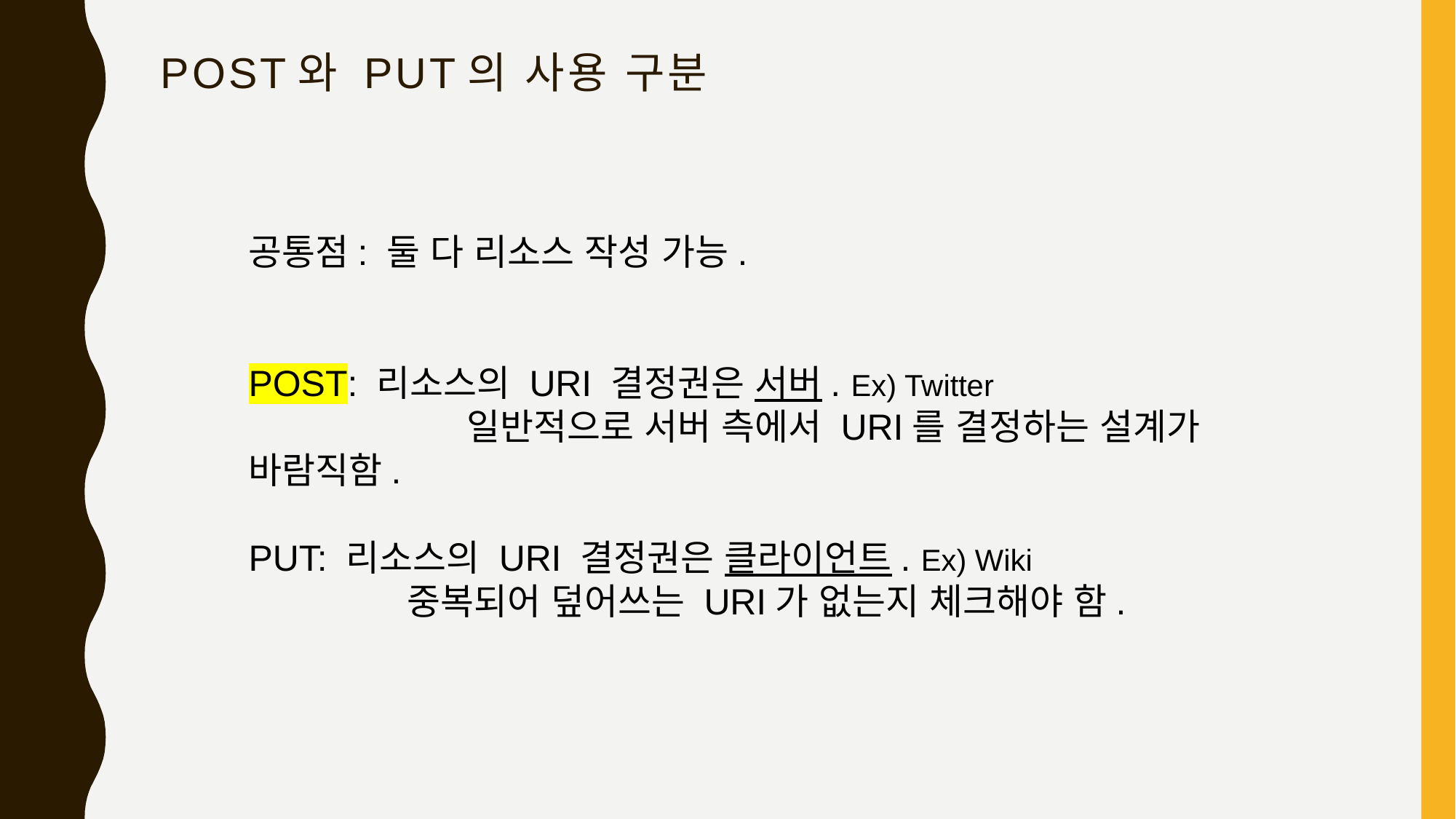

# POST와 PUT의 사용 구분
공통점: 둘 다 리소스 작성 가능.

POST: 리소스의 URI 결정권은 서버. Ex) Twitter
		일반적으로 서버 측에서 URI를 결정하는 설계가 바람직함.

PUT: 리소스의 URI 결정권은 클라이언트. Ex) Wiki
	    중복되어 덮어쓰는 URI가 없는지 체크해야 함.